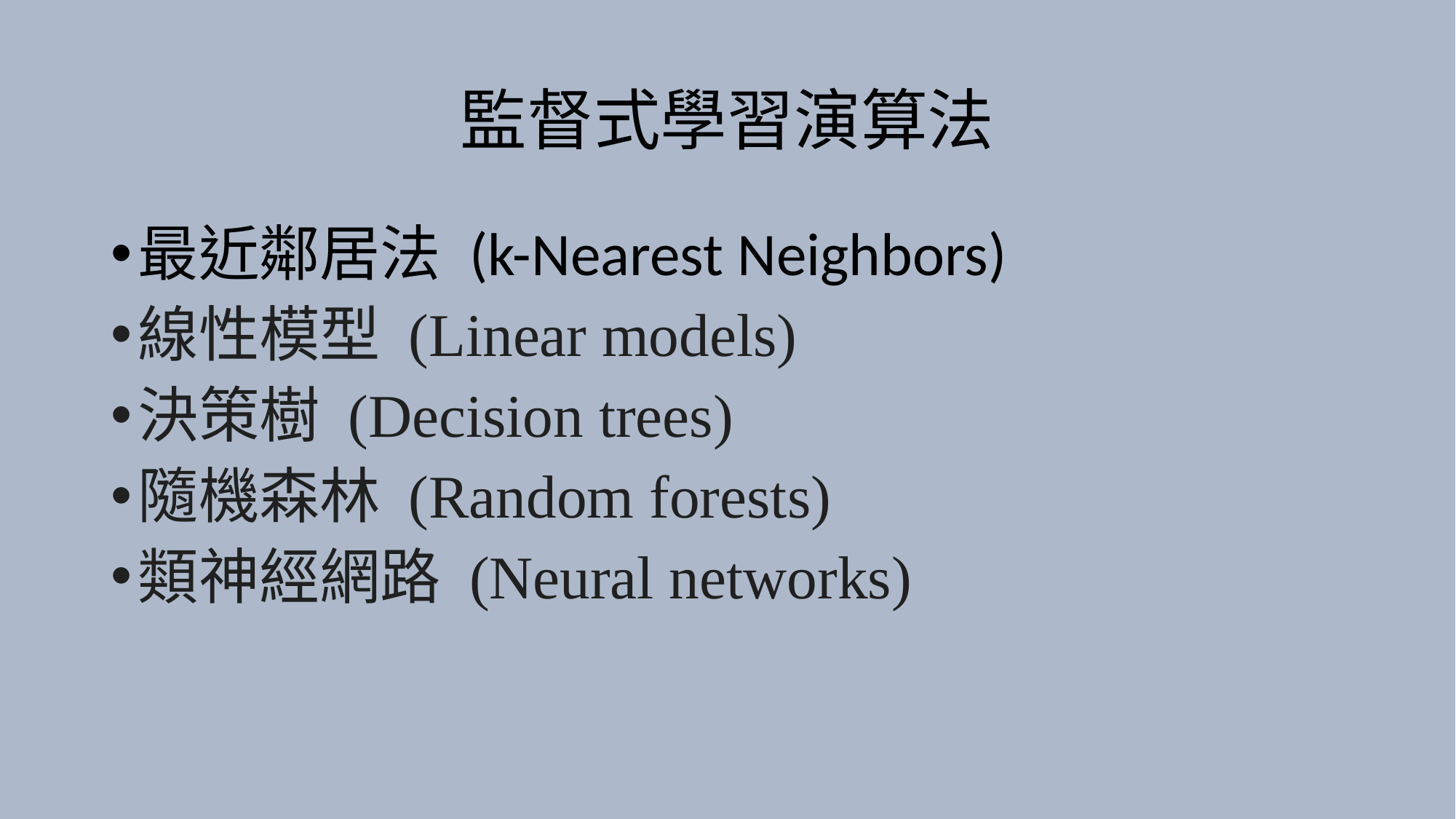

# 監督式學習演算法
最近鄰居法 (k-Nearest Neighbors)
線性模型 (Linear models)
決策樹 (Decision trees)
隨機森林 (Random forests)
類神經網路 (Neural networks)